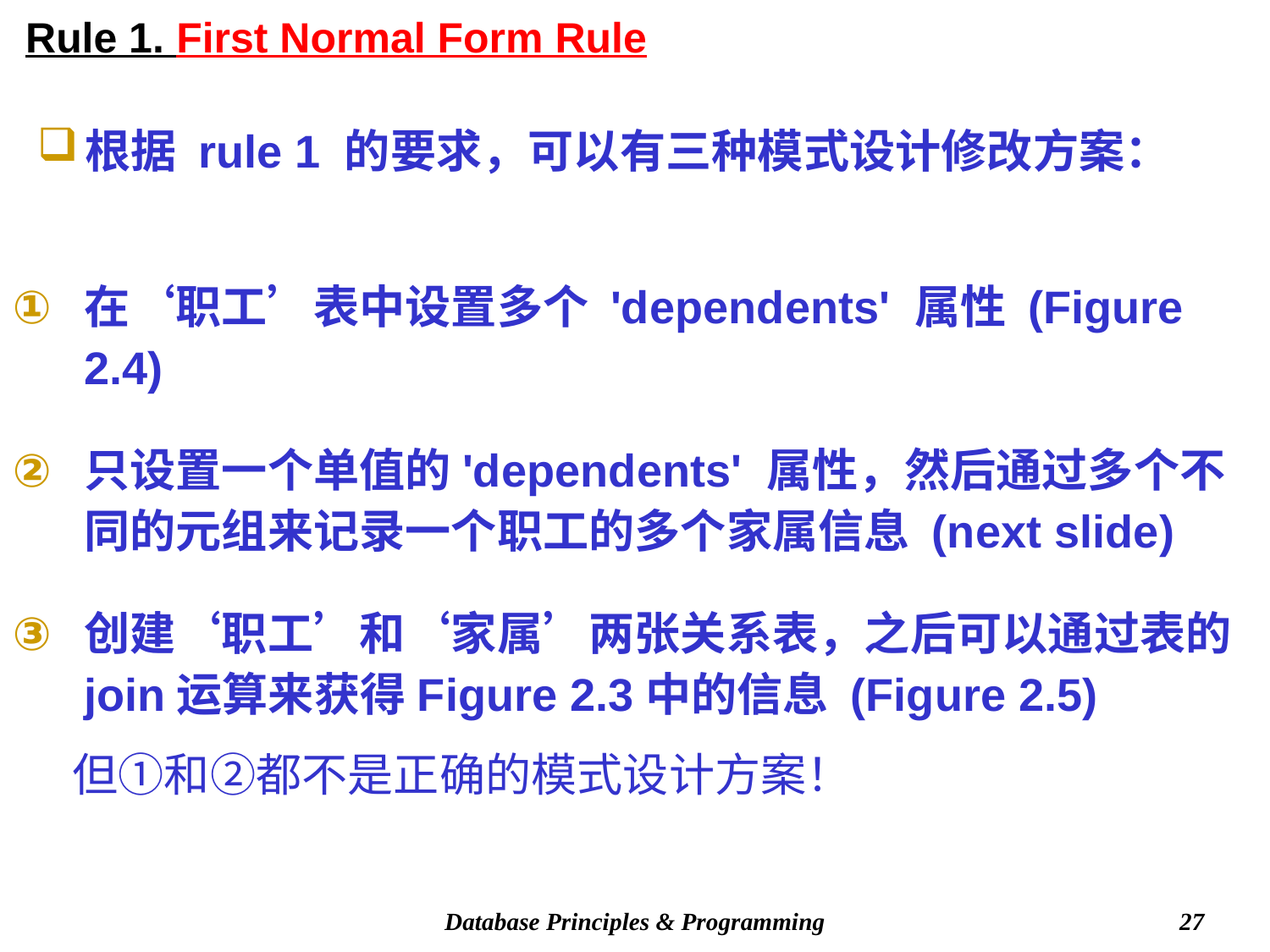

Rule 1. First Normal Form Rule
# 根据 rule 1 的要求，可以有三种模式设计修改方案：
在‘职工’表中设置多个 'dependents' 属性 (Figure 2.4)
只设置一个单值的'dependents' 属性，然后通过多个不同的元组来记录一个职工的多个家属信息 (next slide)
创建‘职工’和‘家属’两张关系表，之后可以通过表的join运算来获得Figure 2.3中的信息 (Figure 2.5)
但①和②都不是正确的模式设计方案！

Database Principles & Programming
27